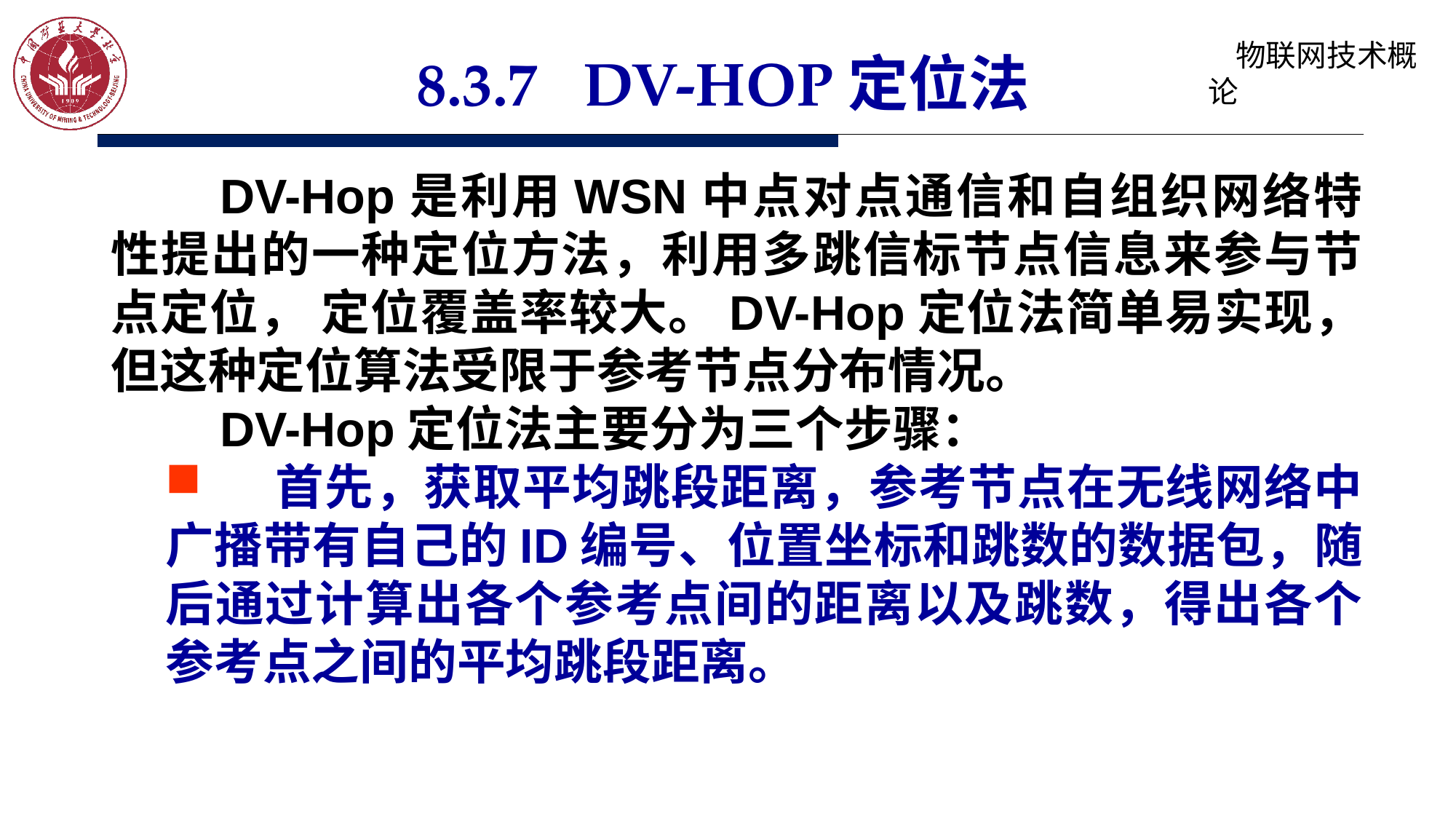

# 8.3.7   DV-Hop定位法
	DV-Hop是利用WSN中点对点通信和自组织网络特性提出的一种定位方法，利用多跳信标节点信息来参与节点定位， 定位覆盖率较大。DV-Hop定位法简单易实现，但这种定位算法受限于参考节点分布情况。
	DV-Hop定位法主要分为三个步骤：
	首先，获取平均跳段距离，参考节点在无线网络中广播带有自己的ID编号、位置坐标和跳数的数据包，随后通过计算出各个参考点间的距离以及跳数，得出各个参考点之间的平均跳段距离。